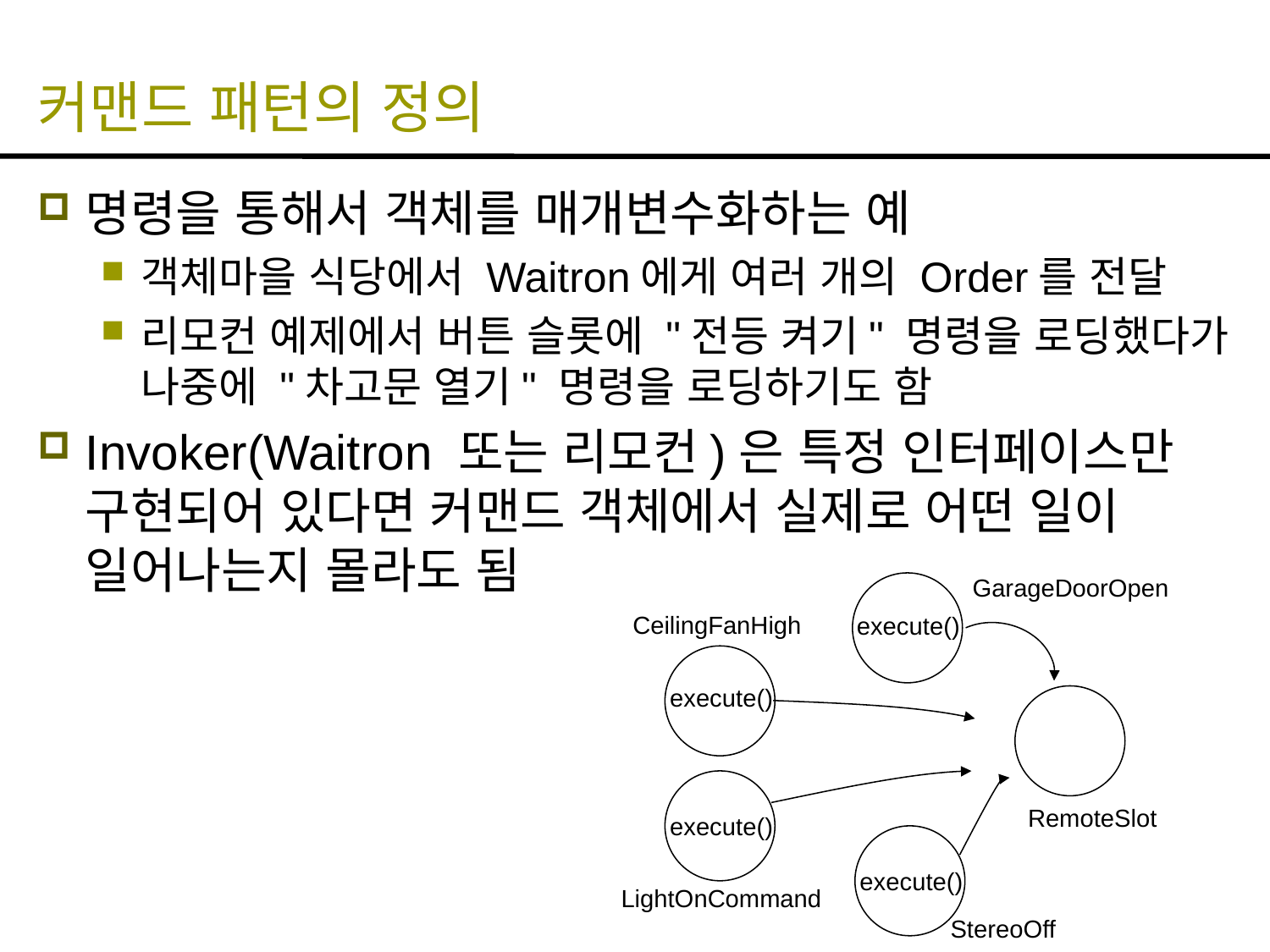

# 커맨드 패턴의 정의
명령을 통해서 객체를 매개변수화하는 예
객체마을 식당에서 Waitron에게 여러 개의 Order를 전달
리모컨 예제에서 버튼 슬롯에 "전등 켜기" 명령을 로딩했다가 나중에 "차고문 열기" 명령을 로딩하기도 함
Invoker(Waitron 또는 리모컨)은 특정 인터페이스만 구현되어 있다면 커맨드 객체에서 실제로 어떤 일이 일어나는지 몰라도 됨
GarageDoorOpen

CeilingFanHigh
execute()

execute()

RemoteSlot
execute()

execute()
LightOnCommand
StereoOff